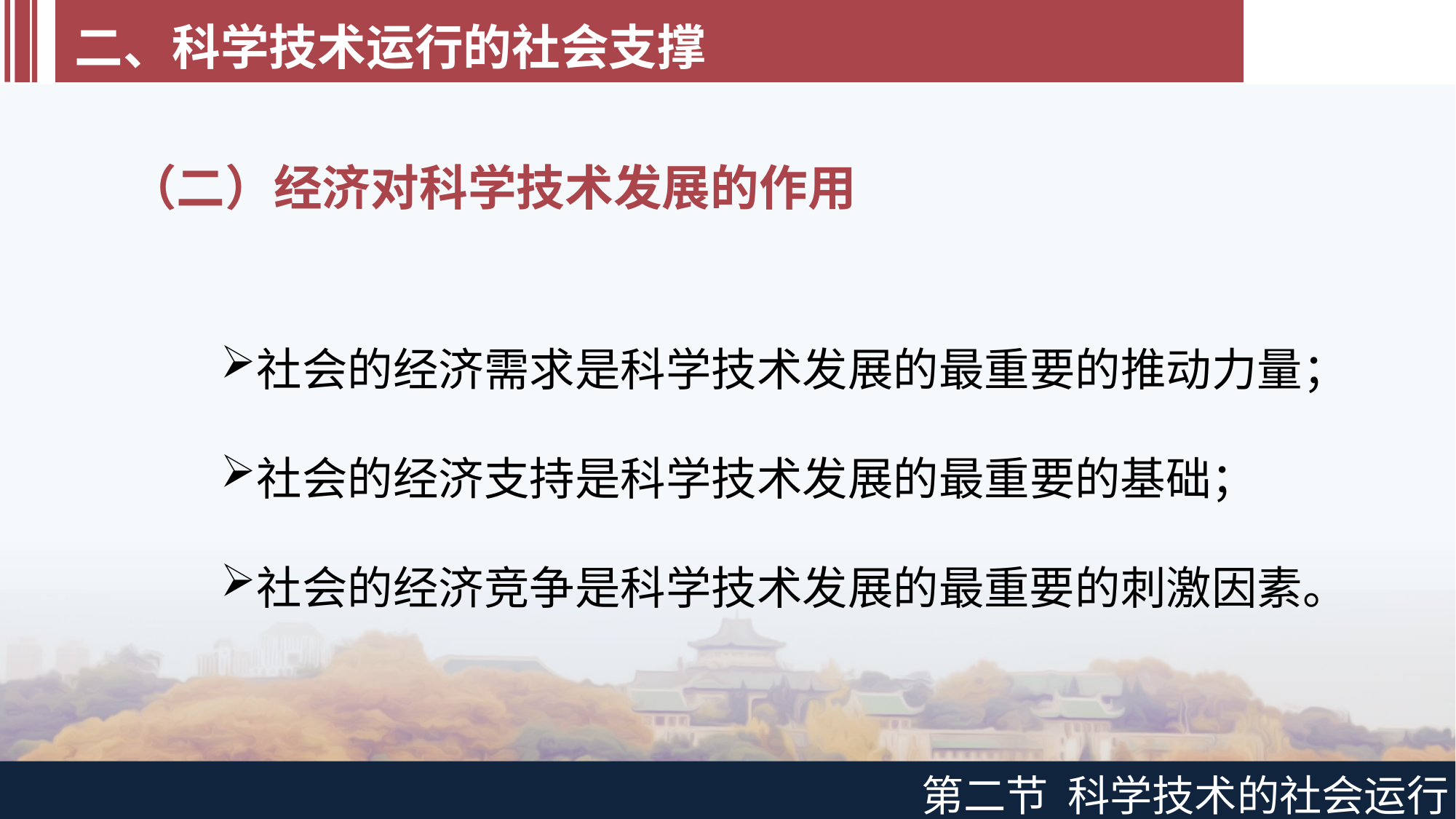

二、科学技术运行的社会支撑
（二）经济对科学技术发展的作用
社会的经济需求是科学技术发展的最重要的推动力量；
社会的经济支持是科学技术发展的最重要的基础；
社会的经济竞争是科学技术发展的最重要的刺激因素。
第二节  科学技术的社会运行